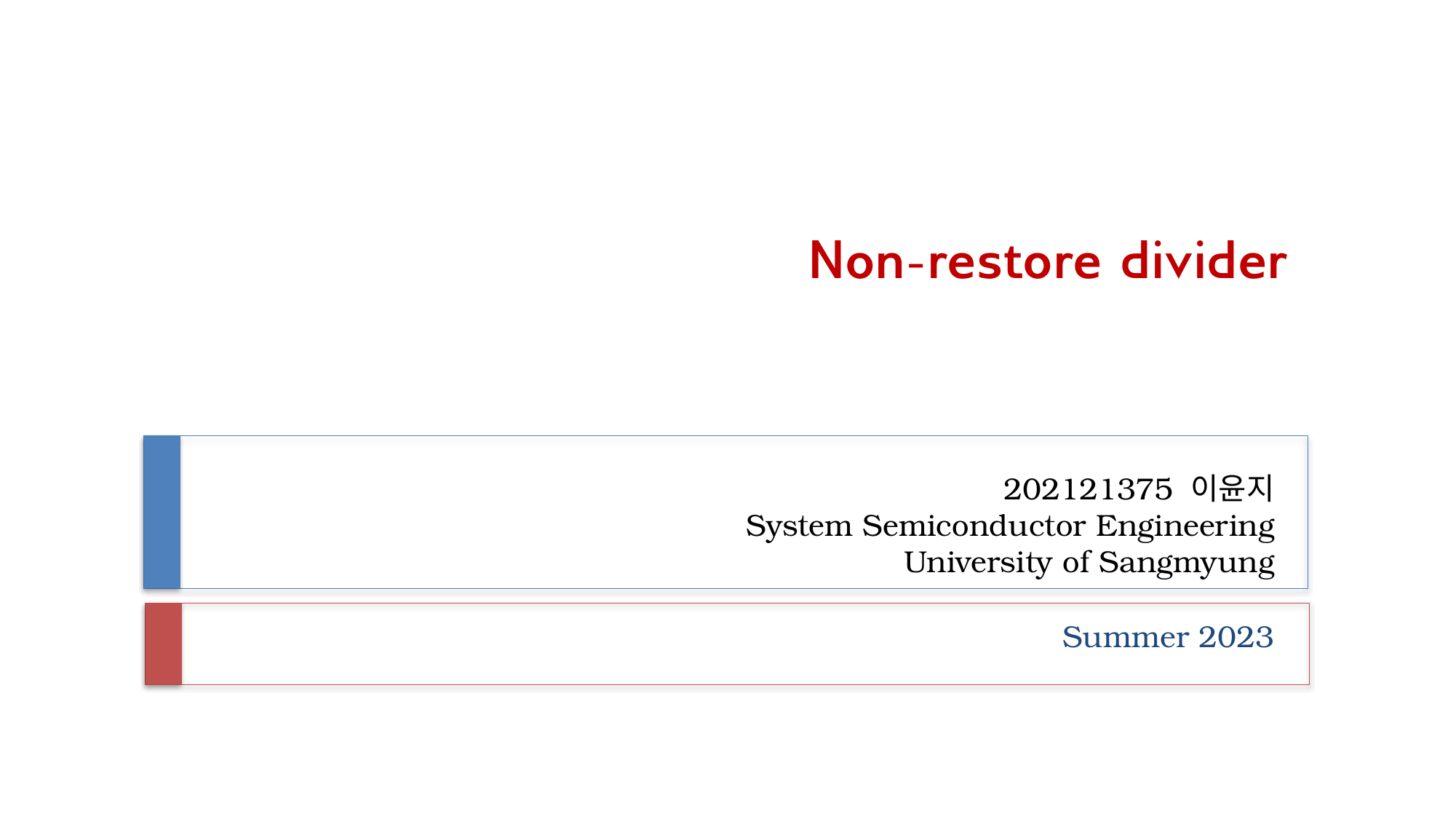

Non-restore divider
# 202121375 이윤지 System Semiconductor Engineering University of Sangmyung
Summer 2023